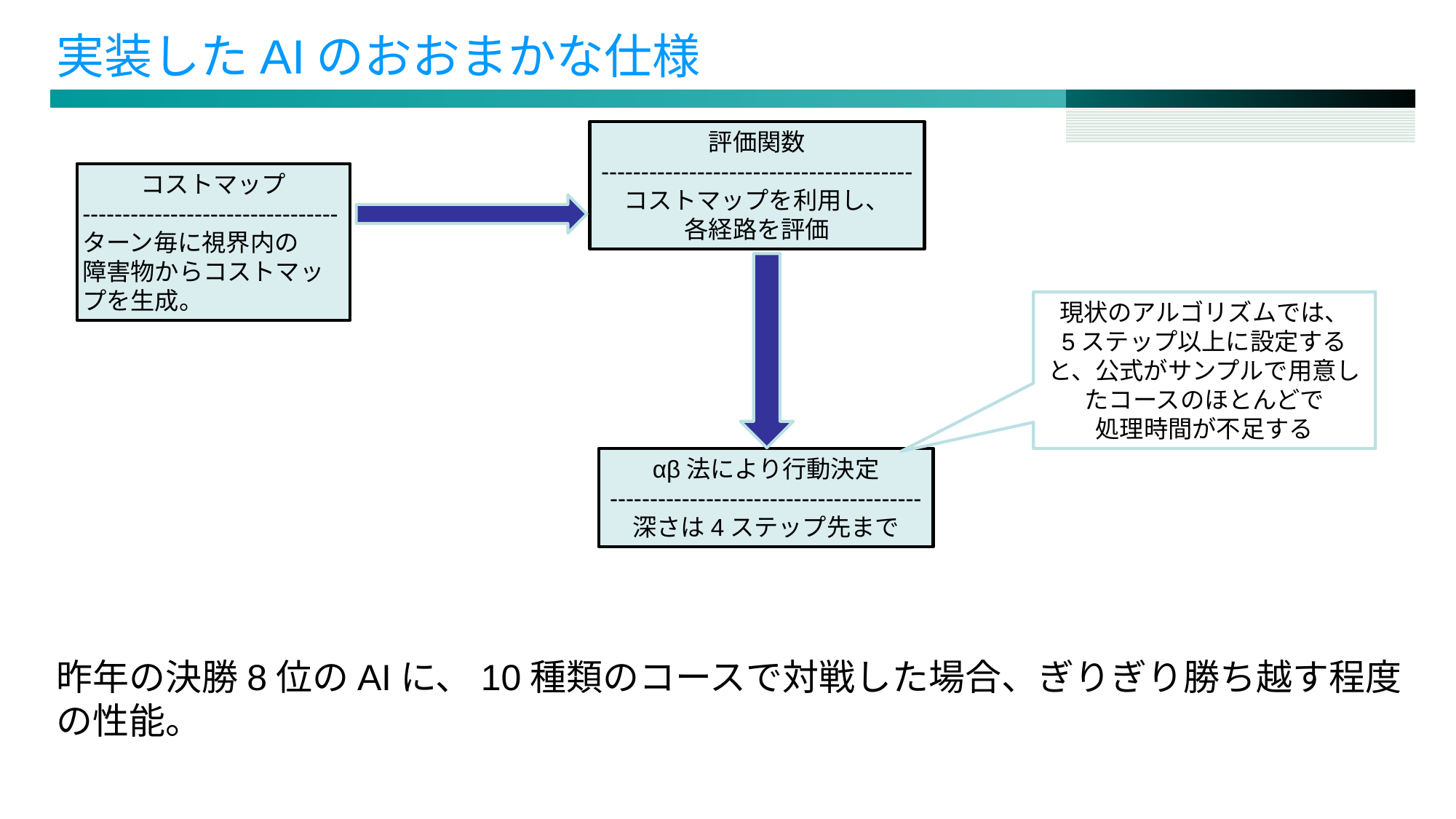

# 実装したAIのおおまかな仕様

昨年の決勝8位のAIに、10種類のコースで対戦した場合、ぎりぎり勝ち越す程度の性能。
評価関数
---------------------------------------
コストマップを利用し、
各経路を評価
コストマップ
--------------------------------
ターン毎に視界内の
障害物からコストマップを生成。

現状のアルゴリズムでは、
5ステップ以上に設定すると、公式がサンプルで用意したコースのほとんどで
処理時間が不足する

αβ法により行動決定
---------------------------------------
深さは4ステップ先まで